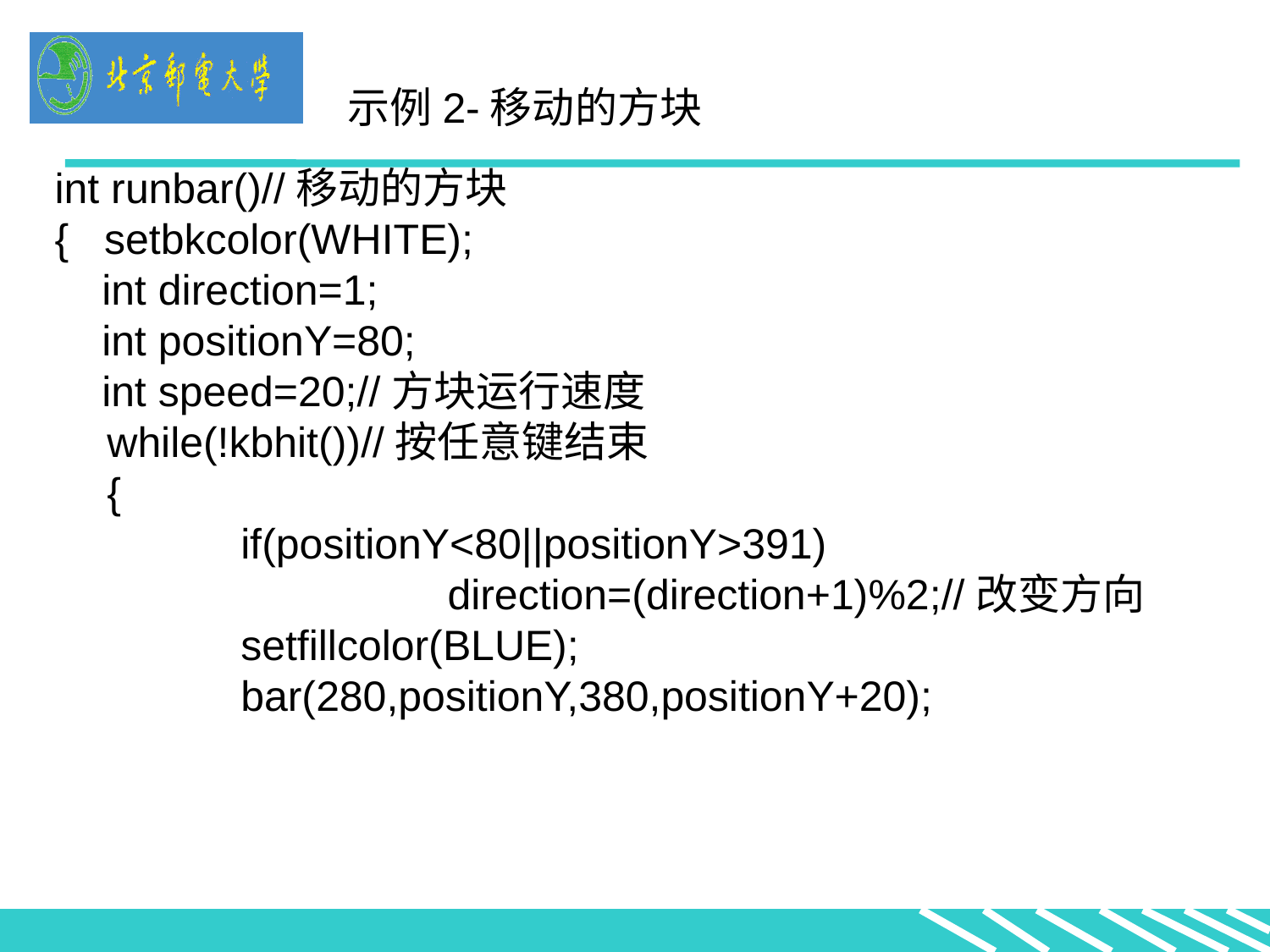

示例2-移动的方块
int runbar()//移动的方块
{   setbkcolor(WHITE);
    int direction=1;
    int positionY=80;
    int speed=20;//方块运行速度
　while(!kbhit())//按任意键结束
　{
	     if(positionY<80||positionY>391)
			 direction=(direction+1)%2;//改变方向
         	     setfillcolor(BLUE);
	     bar(280,positionY,380,positionY+20);